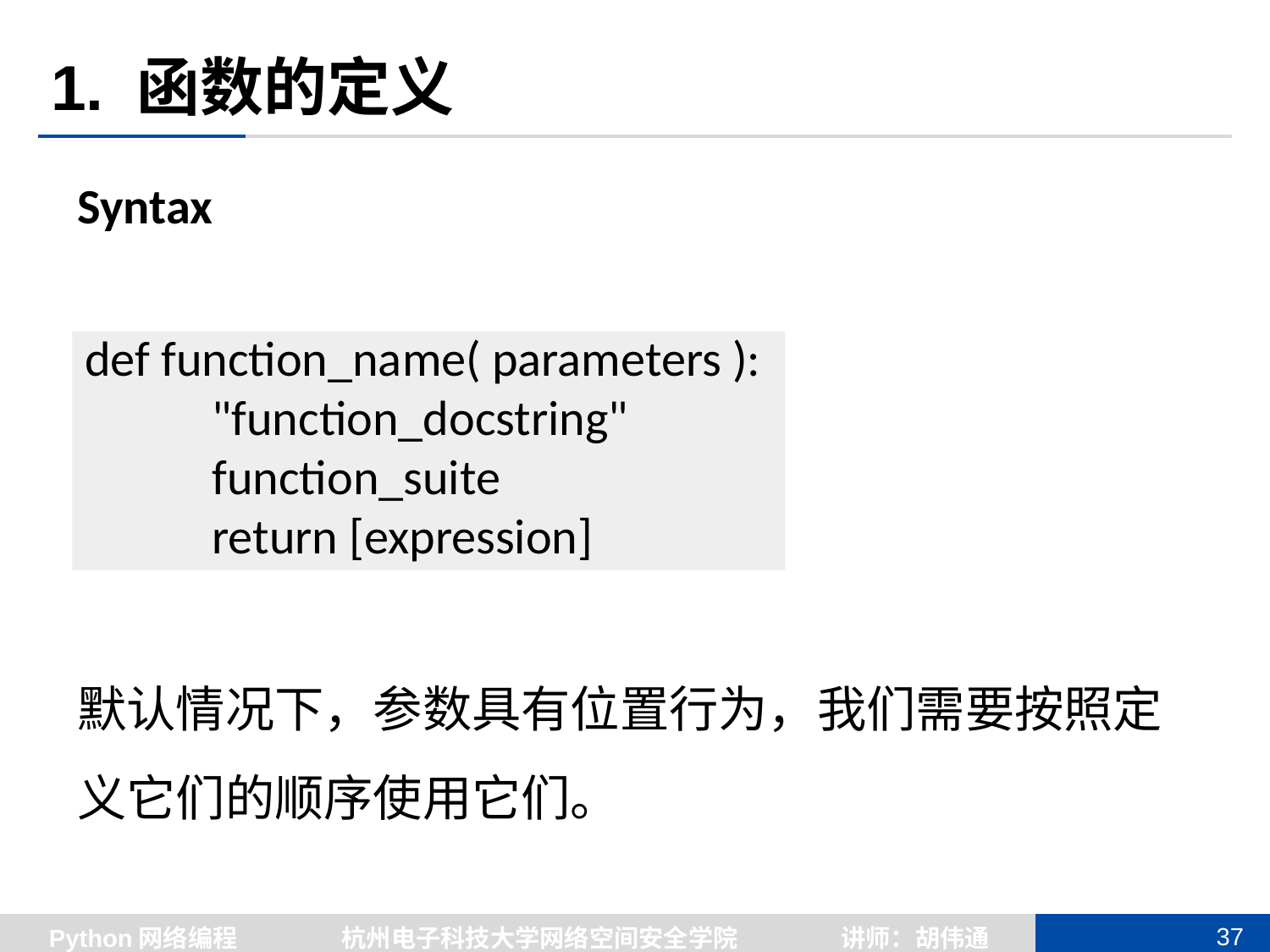

# 1. 函数的定义
Syntax

默认情况下，参数具有位置行为，我们需要按照定义它们的顺序使用它们。
def function_name( parameters ):
	"function_docstring"
	function_suite
	return [expression]